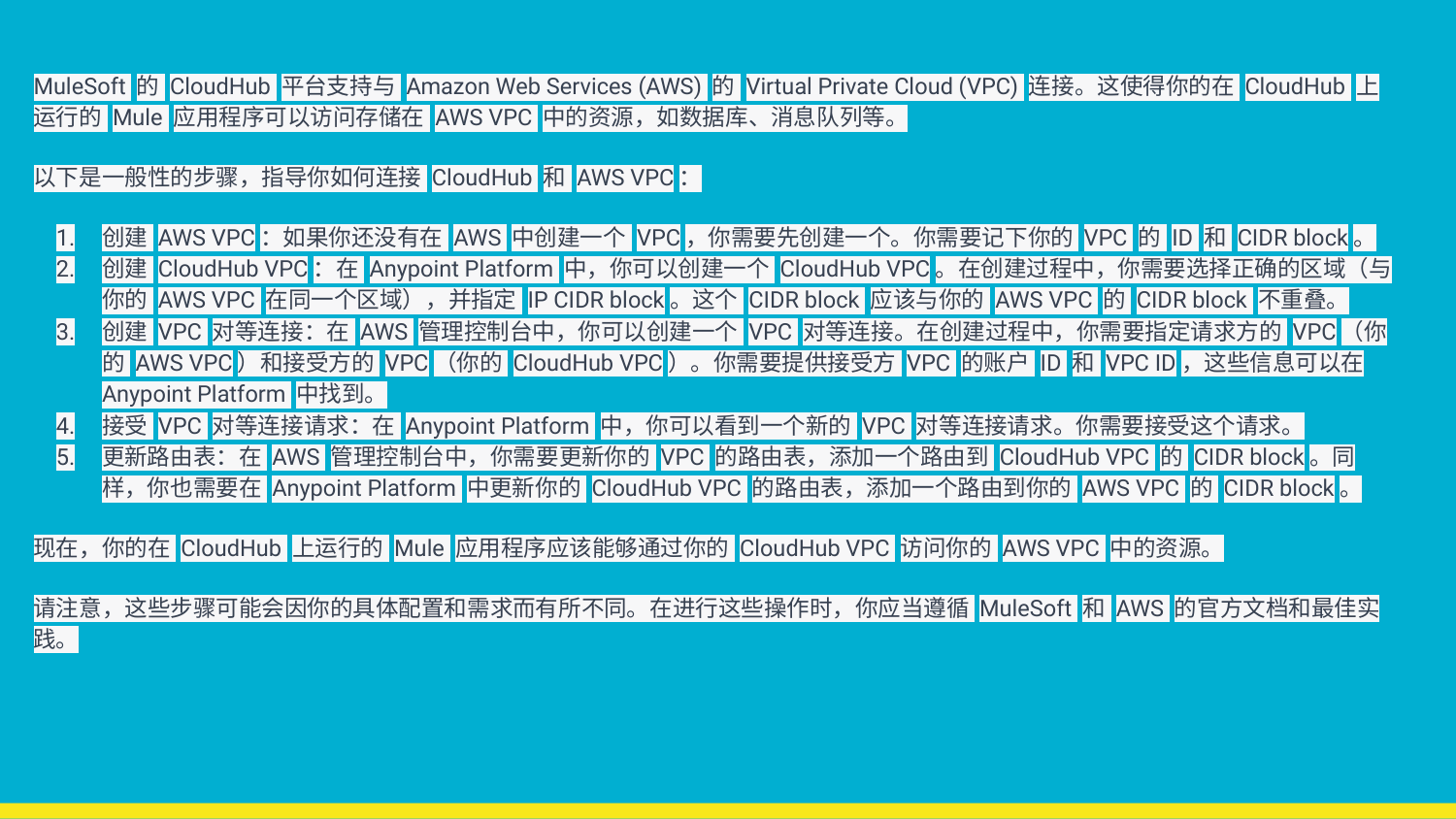

MuleSoft 的 CloudHub 平台支持与 Amazon Web Services (AWS) 的 Virtual Private Cloud (VPC) 连接。这使得你的在 CloudHub 上运行的 Mule 应用程序可以访问存储在 AWS VPC 中的资源，如数据库、消息队列等。
以下是一般性的步骤，指导你如何连接 CloudHub 和 AWS VPC：
创建 AWS VPC：如果你还没有在 AWS 中创建一个 VPC，你需要先创建一个。你需要记下你的 VPC 的 ID 和 CIDR block。
创建 CloudHub VPC：在 Anypoint Platform 中，你可以创建一个 CloudHub VPC。在创建过程中，你需要选择正确的区域（与你的 AWS VPC 在同一个区域），并指定 IP CIDR block。这个 CIDR block 应该与你的 AWS VPC 的 CIDR block 不重叠。
创建 VPC 对等连接：在 AWS 管理控制台中，你可以创建一个 VPC 对等连接。在创建过程中，你需要指定请求方的 VPC（你的 AWS VPC）和接受方的 VPC（你的 CloudHub VPC）。你需要提供接受方 VPC 的账户 ID 和 VPC ID，这些信息可以在 Anypoint Platform 中找到。
接受 VPC 对等连接请求：在 Anypoint Platform 中，你可以看到一个新的 VPC 对等连接请求。你需要接受这个请求。
更新路由表：在 AWS 管理控制台中，你需要更新你的 VPC 的路由表，添加一个路由到 CloudHub VPC 的 CIDR block。同样，你也需要在 Anypoint Platform 中更新你的 CloudHub VPC 的路由表，添加一个路由到你的 AWS VPC 的 CIDR block。
现在，你的在 CloudHub 上运行的 Mule 应用程序应该能够通过你的 CloudHub VPC 访问你的 AWS VPC 中的资源。
请注意，这些步骤可能会因你的具体配置和需求而有所不同。在进行这些操作时，你应当遵循 MuleSoft 和 AWS 的官方文档和最佳实践。